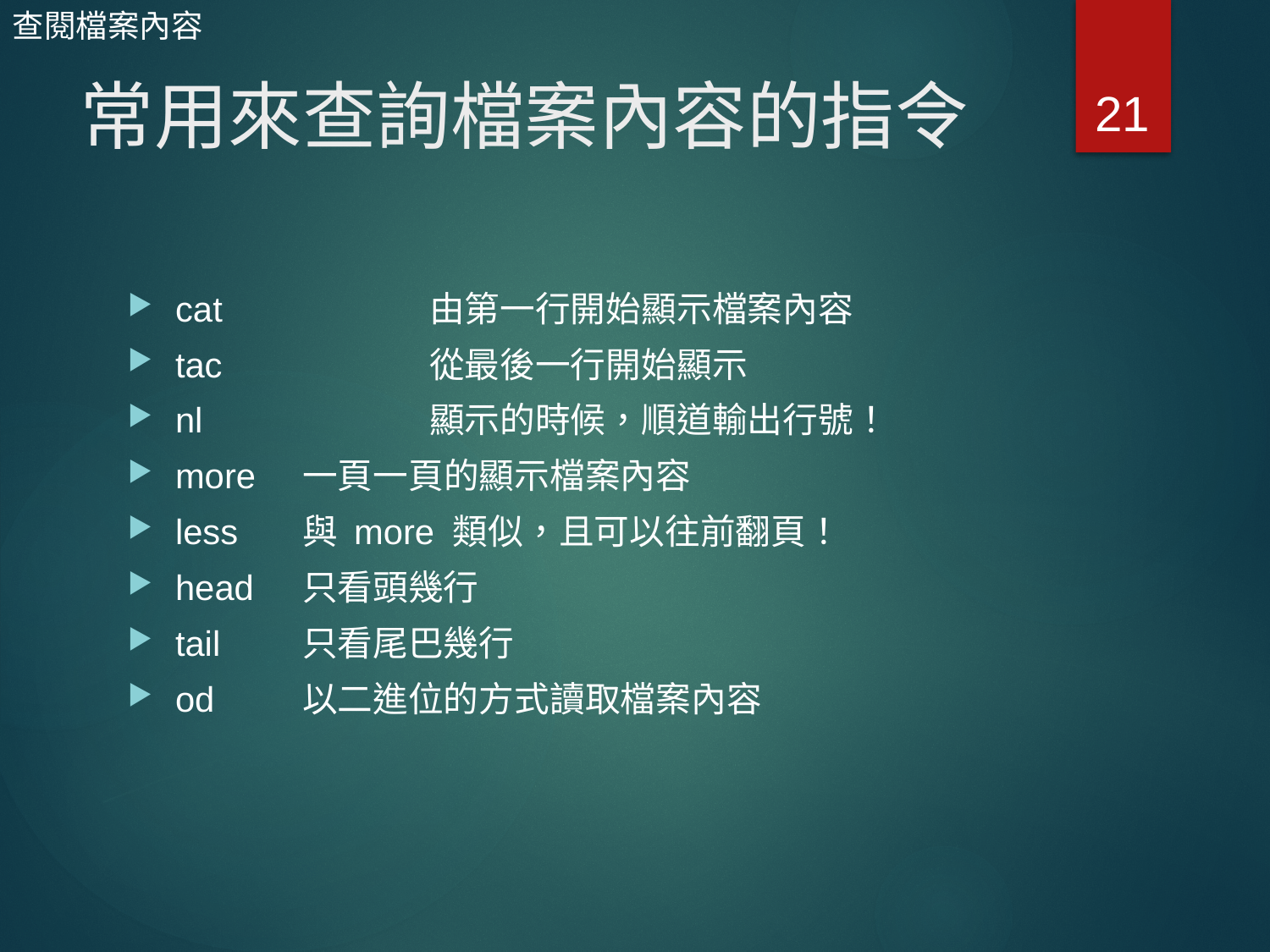

查閱檔案內容
21
# 常用來查詢檔案內容的指令
cat		由第一行開始顯示檔案內容
tac		從最後一行開始顯示
nl		顯示的時候，順道輸出行號！
more 	一頁一頁的顯示檔案內容
less 	與 more 類似，且可以往前翻頁！
head 	只看頭幾行
tail 	只看尾巴幾行
od   	以二進位的方式讀取檔案內容